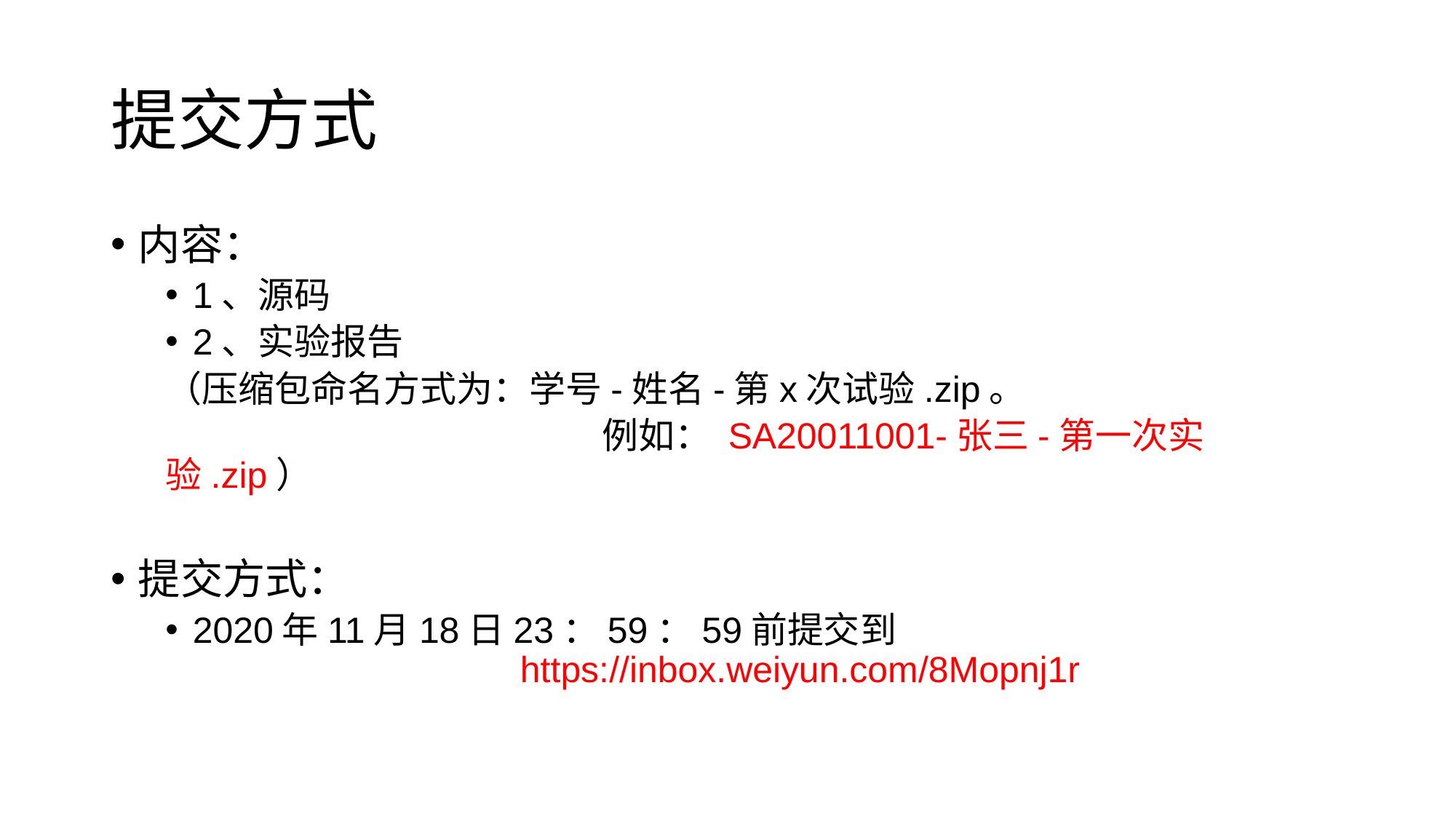

# 提交方式
内容：
1、源码
2、实验报告
（压缩包命名方式为：学号-姓名-第x次试验.zip。
     				例如： SA20011001-张三-第一次实验.zip）

提交方式：
2020年11月18日23：59：59前提交到 					 		https://inbox.weiyun.com/8Mopnj1r